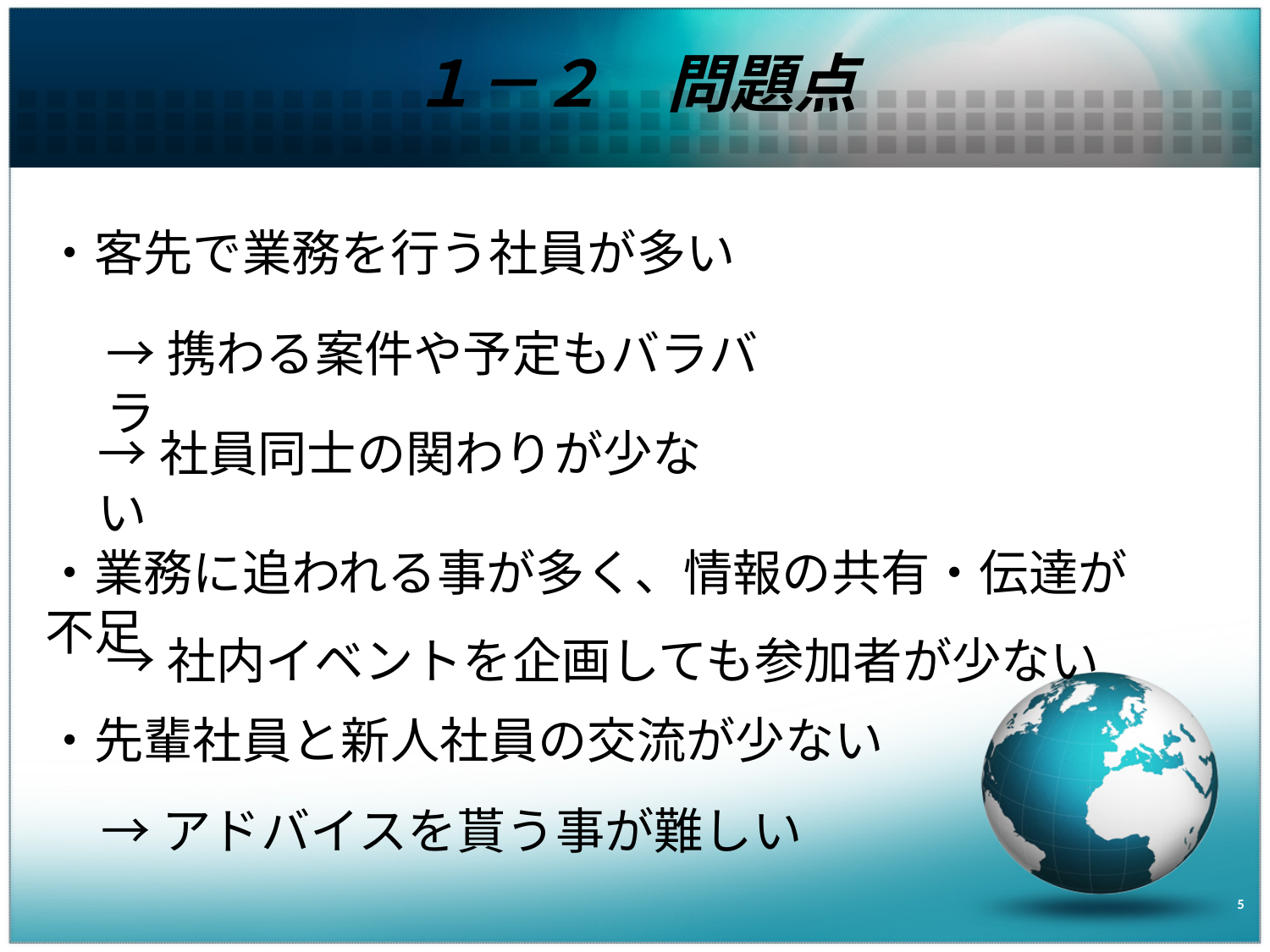

# １－２　問題点
・客先で業務を行う社員が多い
→携わる案件や予定もバラバラ
→社員同士の関わりが少ない
・業務に追われる事が多く、情報の共有・伝達が不足
→社内イベントを企画しても参加者が少ない
・先輩社員と新人社員の交流が少ない
→アドバイスを貰う事が難しい
5